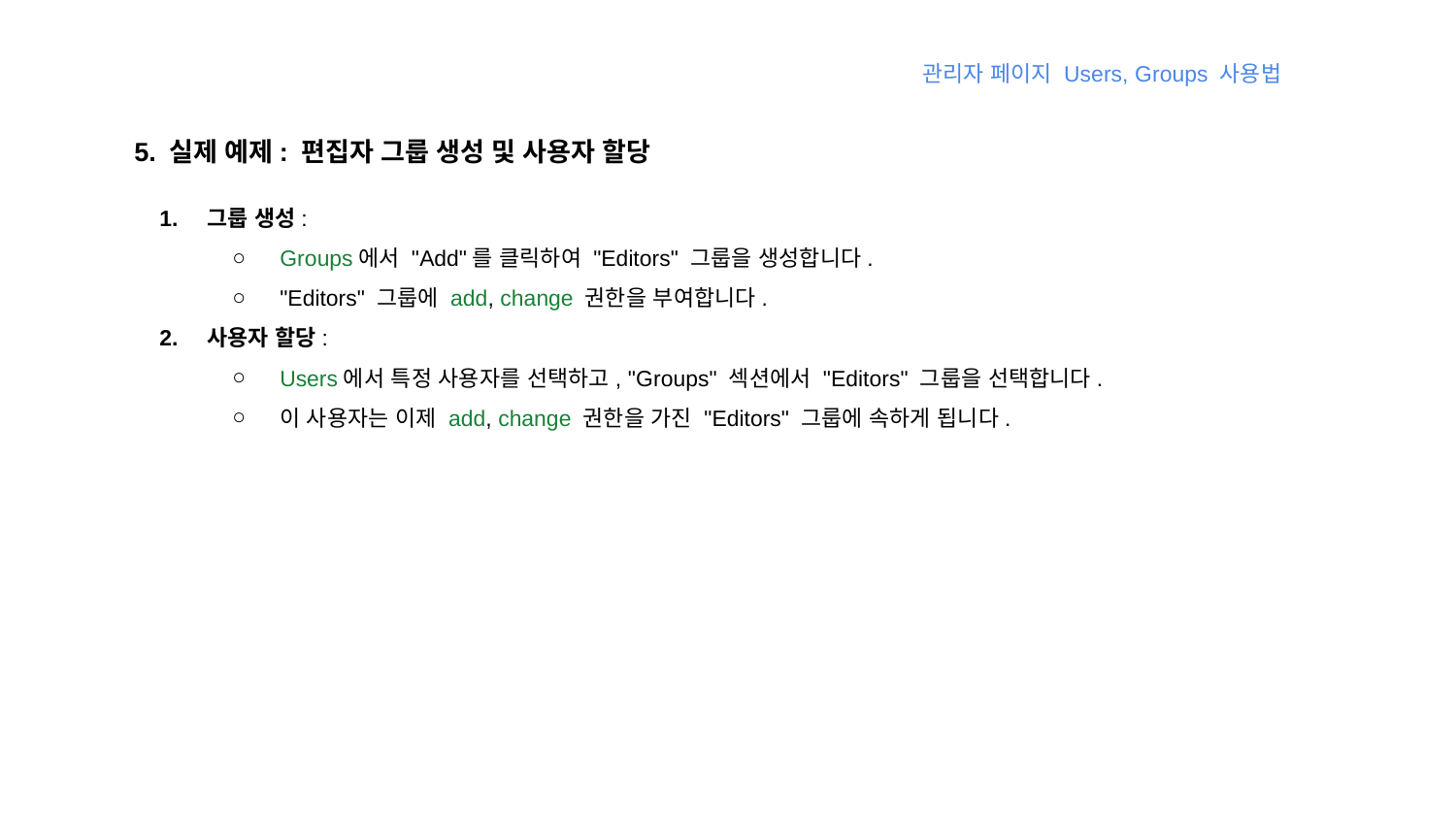

관리자 페이지 Users, Groups 사용법
5. 실제 예제: 편집자 그룹 생성 및 사용자 할당
그룹 생성:
Groups에서 "Add"를 클릭하여 "Editors" 그룹을 생성합니다.
"Editors" 그룹에 add, change 권한을 부여합니다.
사용자 할당:
Users에서 특정 사용자를 선택하고, "Groups" 섹션에서 "Editors" 그룹을 선택합니다.
이 사용자는 이제 add, change 권한을 가진 "Editors" 그룹에 속하게 됩니다.